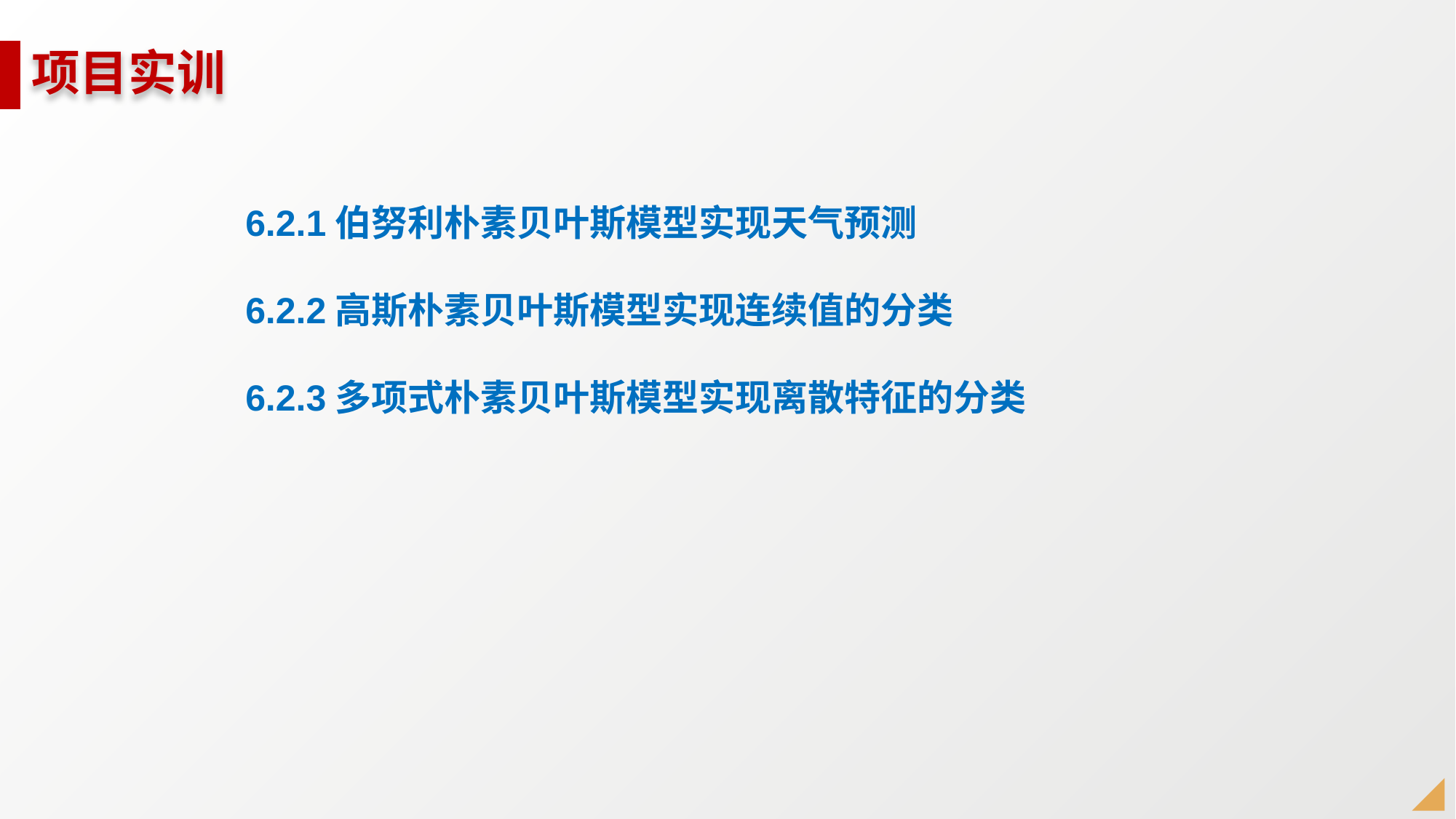

# 项目实训
6.2.1伯努利朴素贝叶斯模型实现天气预测
6.2.2高斯朴素贝叶斯模型实现连续值的分类
6.2.3多项式朴素贝叶斯模型实现离散特征的分类